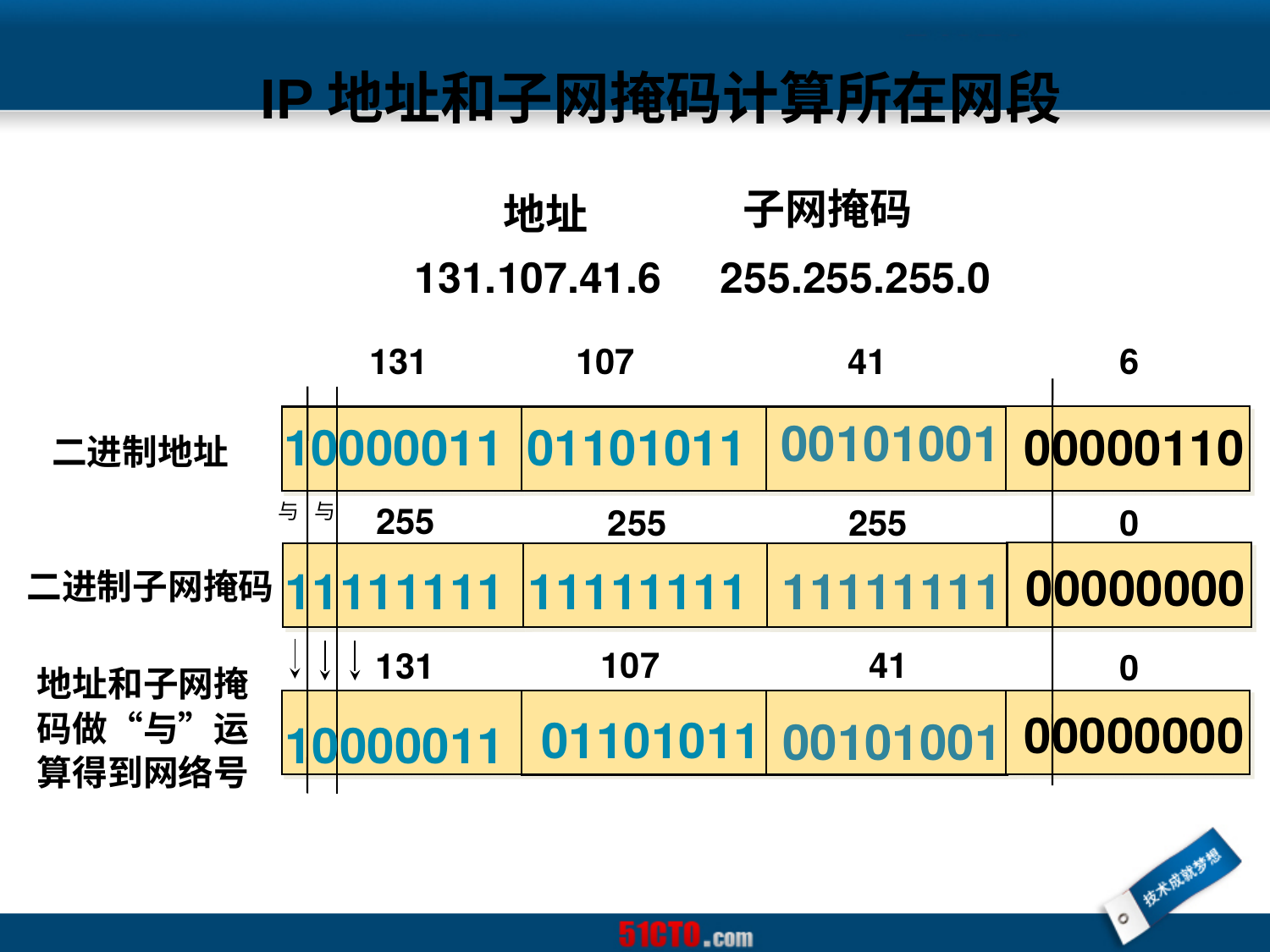

IP地址和子网掩码计算所在网段
子网掩码
地址
131.107.41.6     255.255.255.0
131
107
41
6
 00101001
 10000011
 01101011
 00000110

二进制地址
255
与
255
255
0
与
 00000000
 11111111
 11111111
 11111111

二进制子网掩码
41
107
131
0
地址和子网掩
码做“与”运
算得到网络号

 00000000
 01101011
 00101001
 10000011